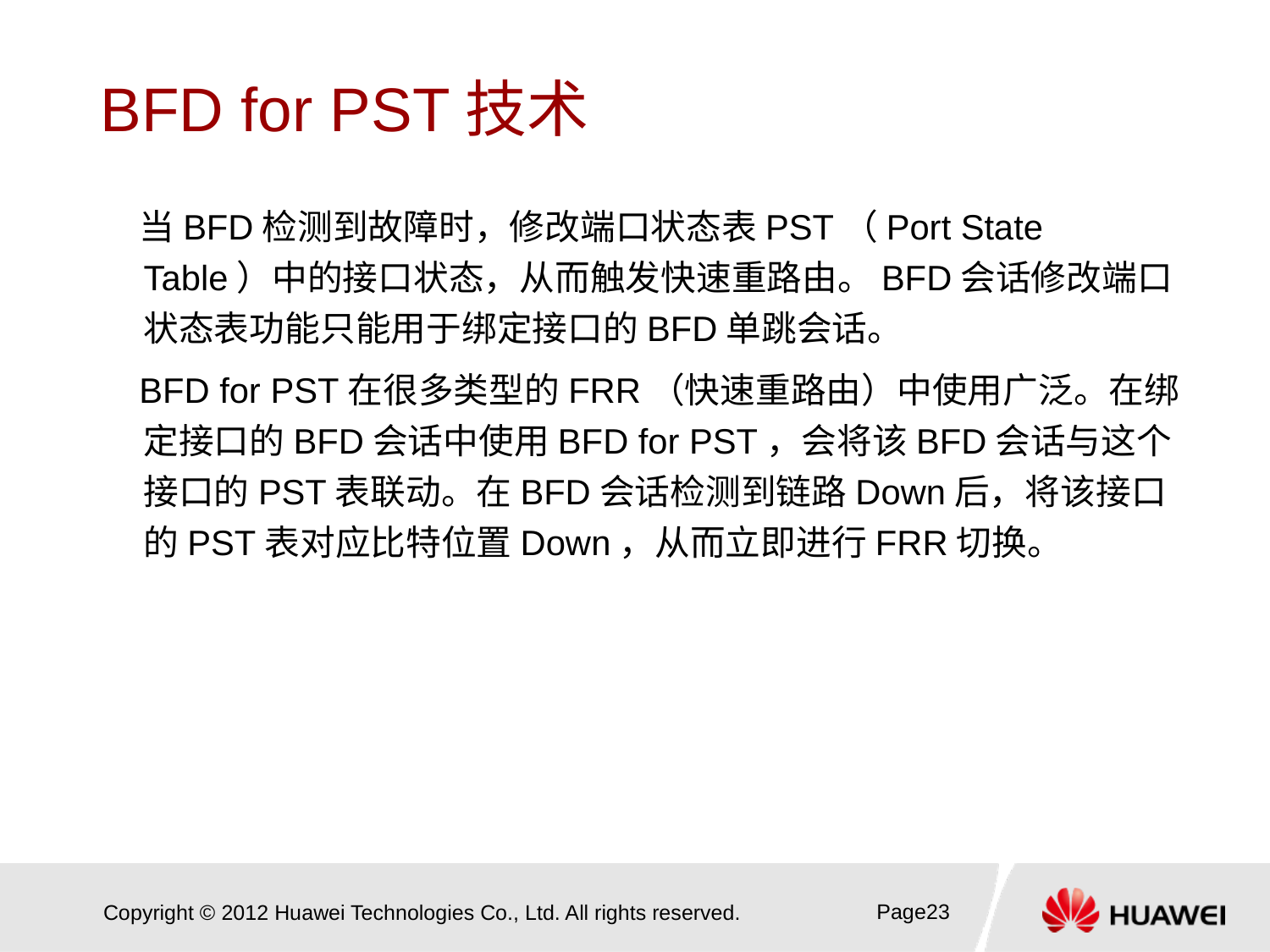

# BFD for PST技术
当BFD检测到故障时，修改端口状态表PST（Port State Table）中的接口状态，从而触发快速重路由。BFD会话修改端口状态表功能只能用于绑定接口的BFD单跳会话。
BFD for PST在很多类型的FRR（快速重路由）中使用广泛。在绑定接口的BFD会话中使用BFD for PST，会将该BFD会话与这个接口的PST表联动。在BFD会话检测到链路Down后，将该接口的PST表对应比特位置Down，从而立即进行FRR切换。
Page23